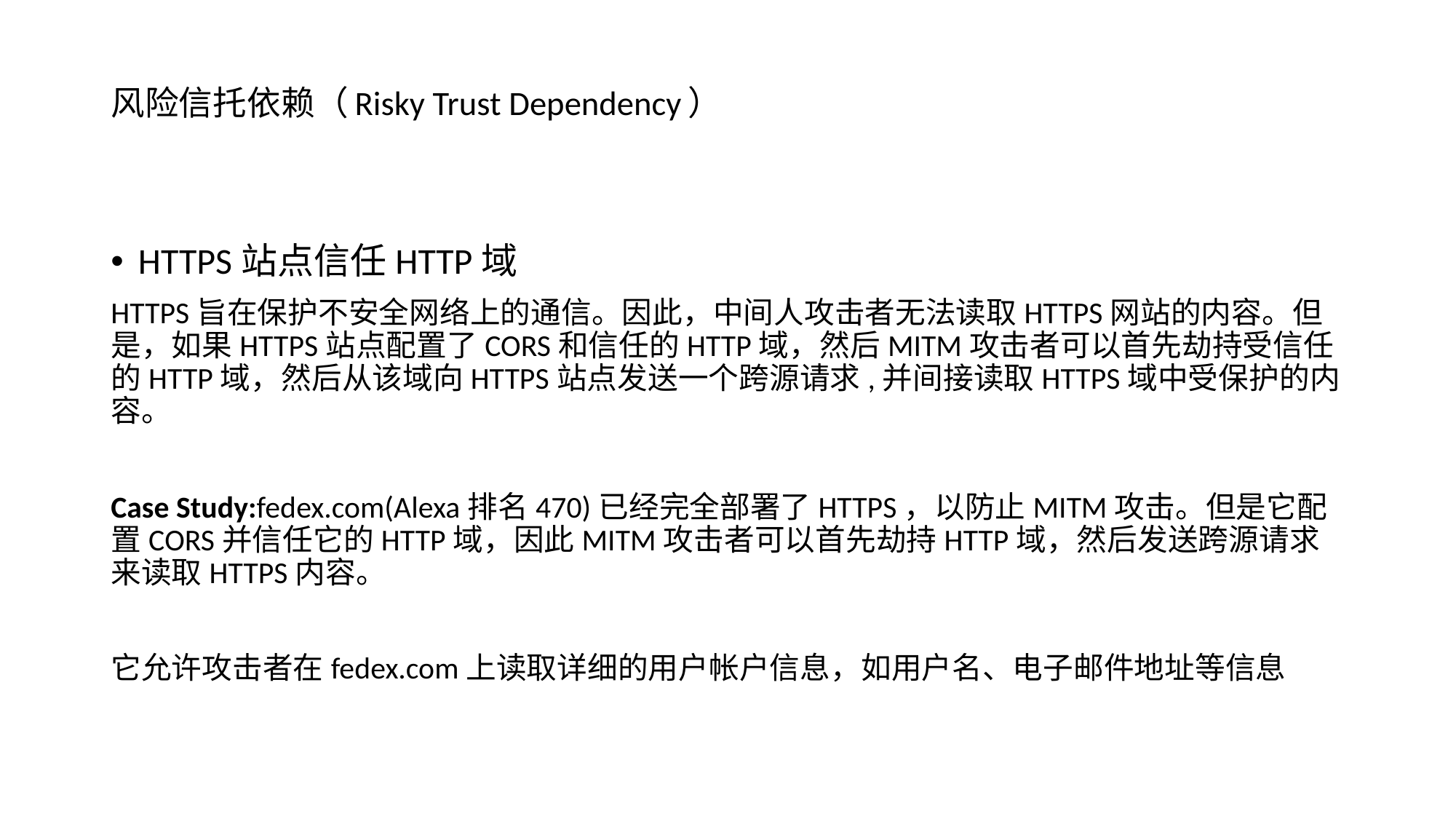

# 风险信托依赖（Risky Trust Dependency）

HTTPS站点信任HTTP域
HTTPS旨在保护不安全网络上的通信。因此，中间人攻击者无法读取HTTPS网站的内容。但是，如果HTTPS站点配置了CORS和信任的HTTP域，然后MITM攻击者可以首先劫持受信任的HTTP域，然后从该域向HTTPS站点发送一个跨源请求,并间接读取HTTPS域中受保护的内容。

Case Study:fedex.com(Alexa排名470)已经完全部署了HTTPS，以防止MITM攻击。但是它配置CORS并信任它的HTTP域，因此MITM攻击者可以首先劫持HTTP域，然后发送跨源请求来读取HTTPS内容。

它允许攻击者在fedex.com上读取详细的用户帐户信息，如用户名、电子邮件地址等信息

15